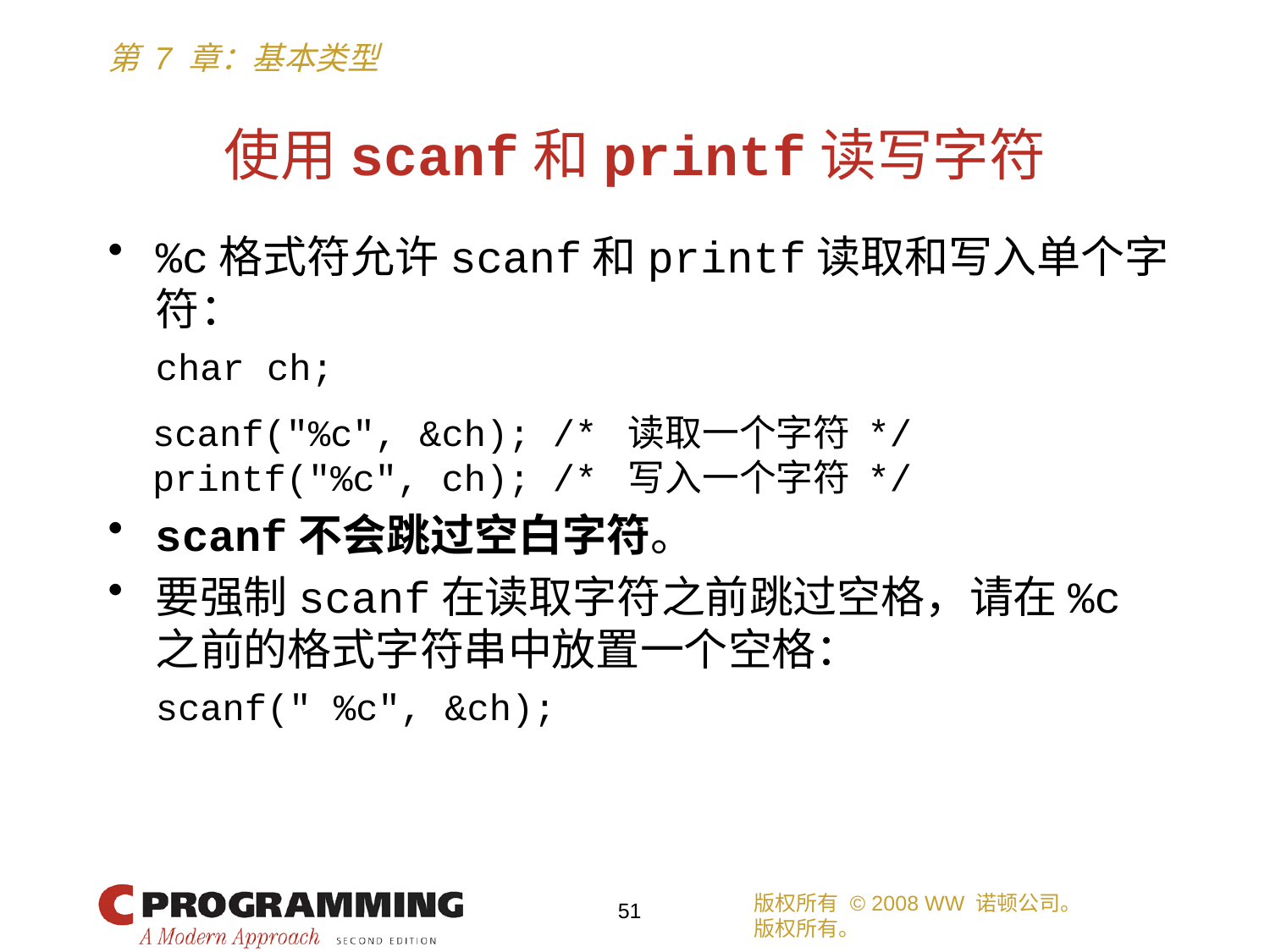

# 使用scanf和printf读写字符
%c格式符允许scanf和printf读取和写入单个字符：
	char ch;

  scanf("%c", &ch); /* 读取一个字符 */
  printf("%c", ch); /* 写入一个字符 */
scanf不会跳过空白字符。
要强制scanf在读取字符之前跳过空格，请在%c之前的格式字符串中放置一个空格：
	scanf(" %c", &ch);
版权所有 © 2008 WW 诺顿公司。
版权所有。
51